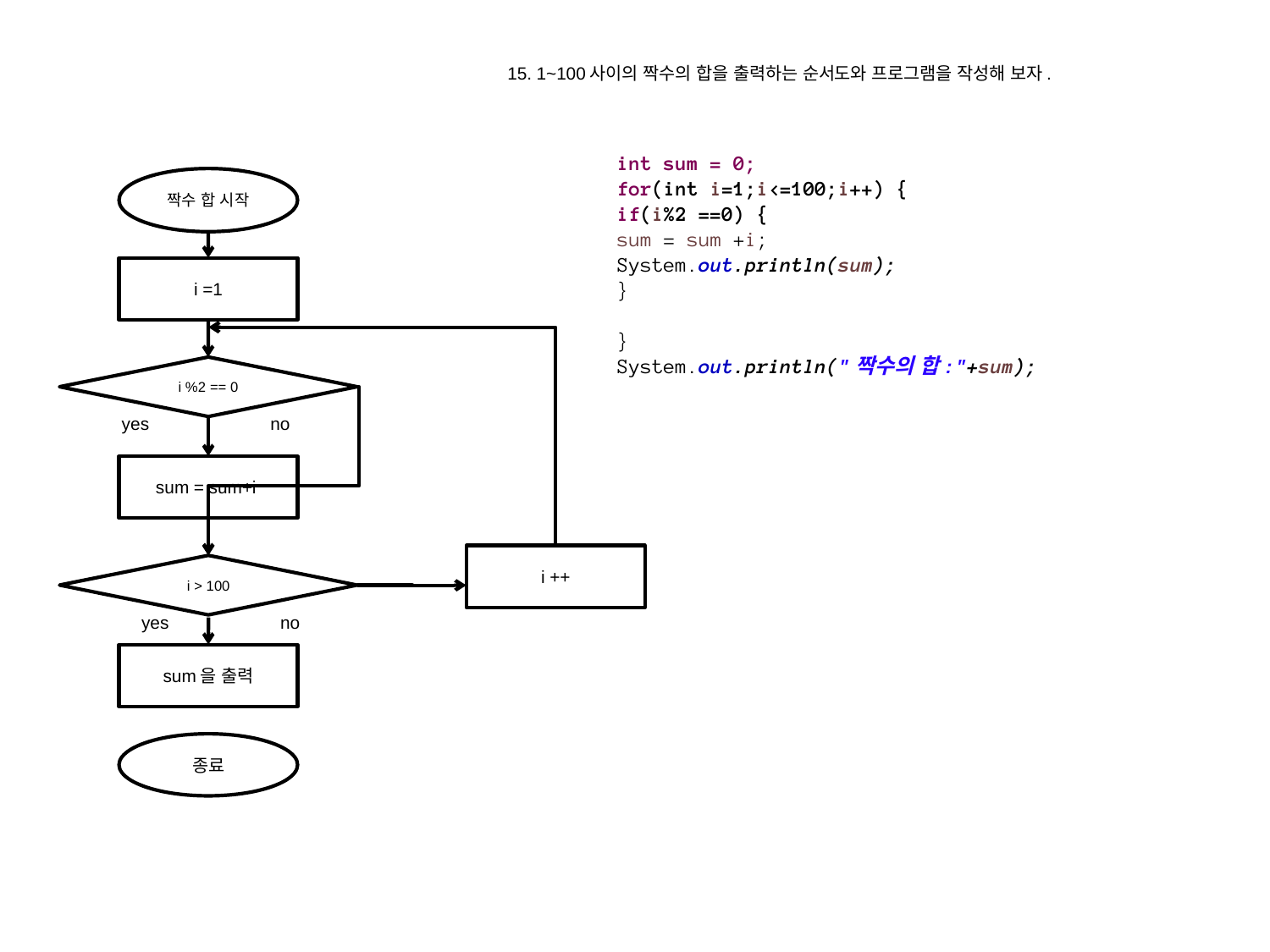

15. 1~100사이의 짝수의 합을 출력하는 순서도와 프로그램을 작성해 보자.
int sum = 0;
for(int i=1;i<=100;i++) {
if(i%2 ==0) {
sum = sum +i;
System.out.println(sum);
}

}
System.out.println("짝수의 합:"+sum);
짝수 합 시작
yes
i > 100
no
종료
i =1
i %2 == 0
no
sum = sum+i
i ++
yes
sum을 출력